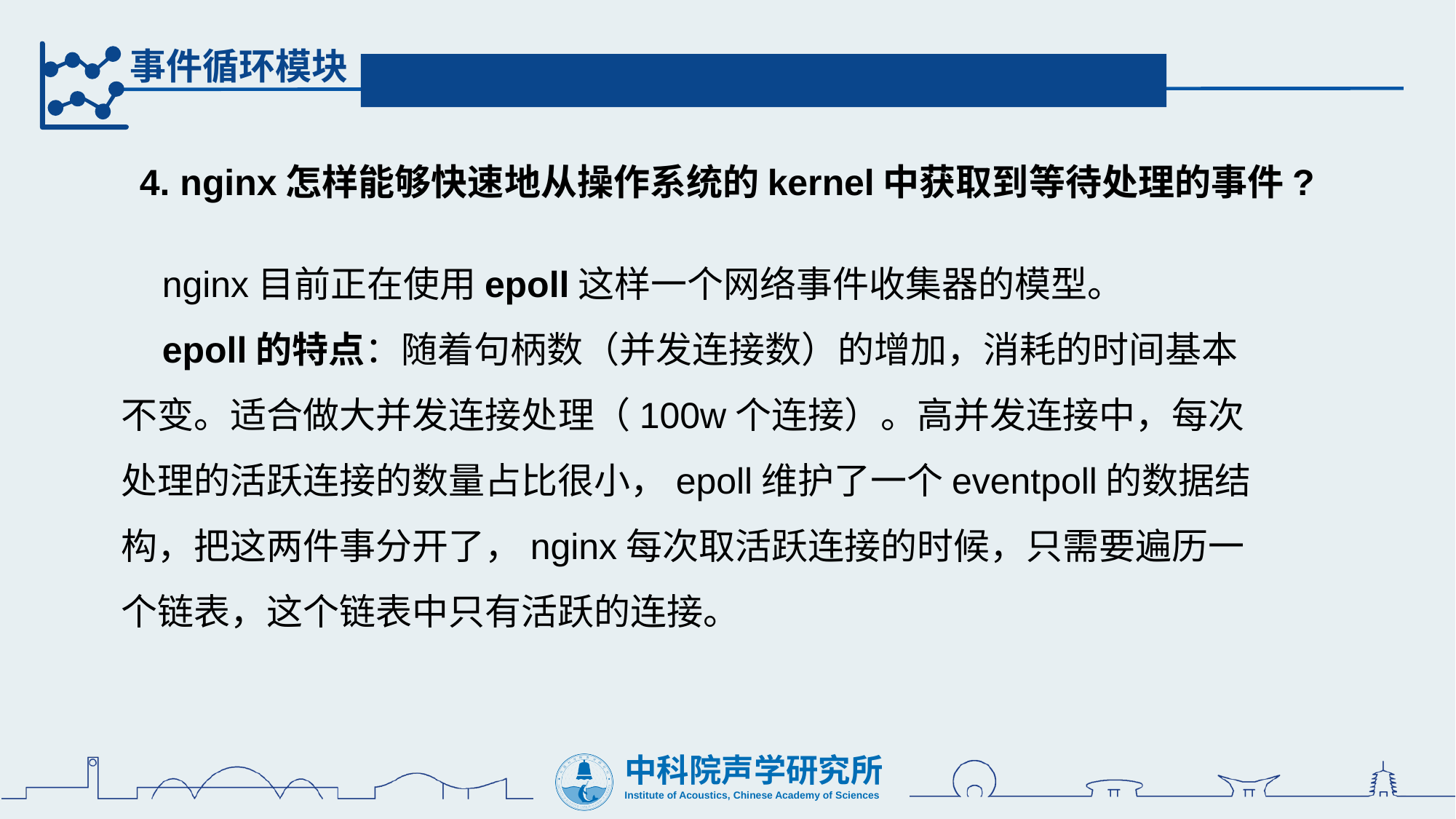

事件循环模块

4. nginx怎样能够快速地从操作系统的kernel中获取到等待处理的事件?
    nginx目前正在使用epoll这样一个网络事件收集器的模型。
    epoll的特点：随着句柄数（并发连接数）的增加，消耗的时间基本不变。适合做大并发连接处理（100w个连接）。高并发连接中，每次处理的活跃连接的数量占比很小，epoll维护了一个eventpoll的数据结构，把这两件事分开了，nginx每次取活跃连接的时候，只需要遍历一个链表，这个链表中只有活跃的连接。